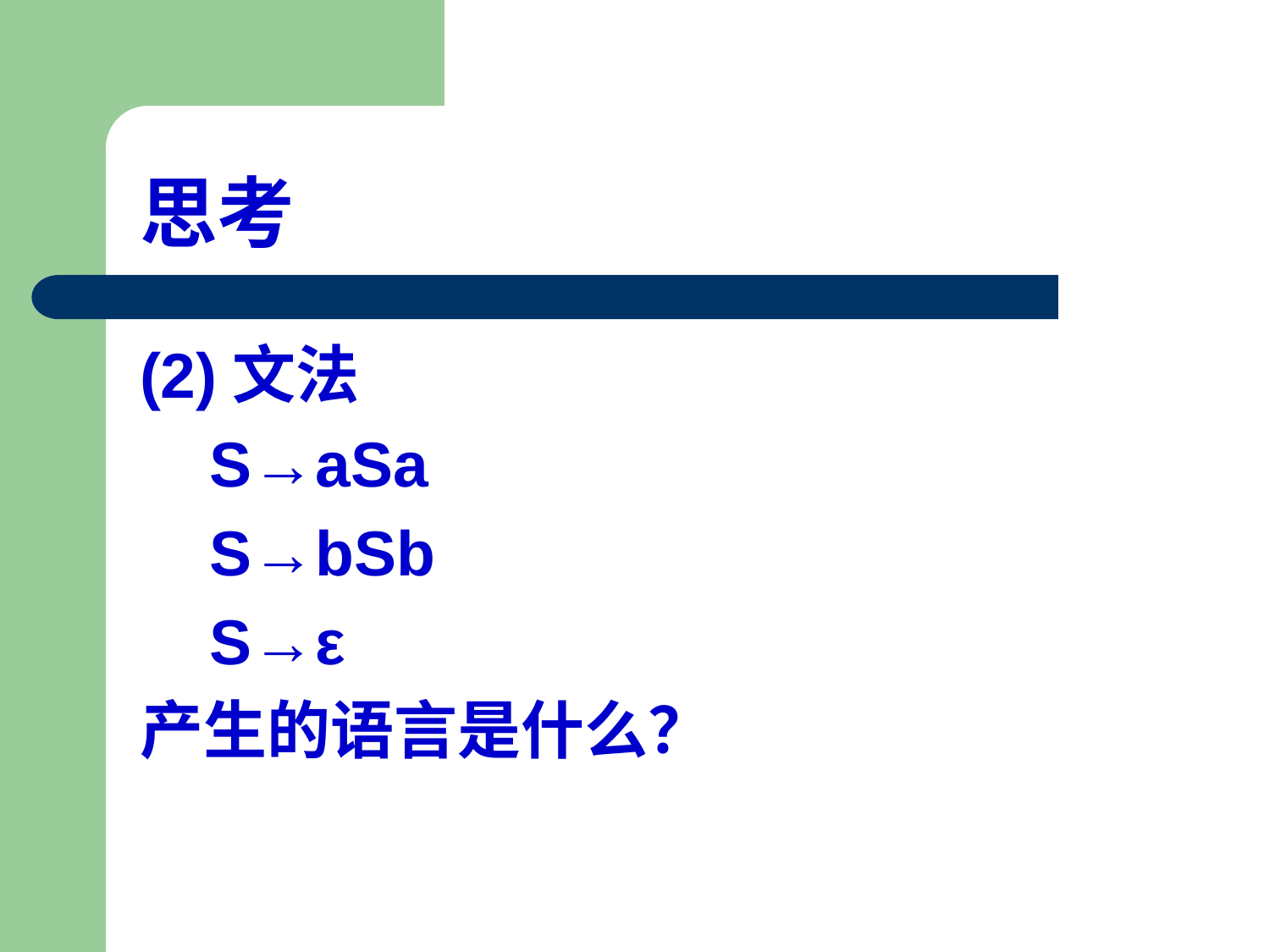

# 思考
(2)文法
    S→aSa
    S→bSb
    S→ε
产生的语言是什么？